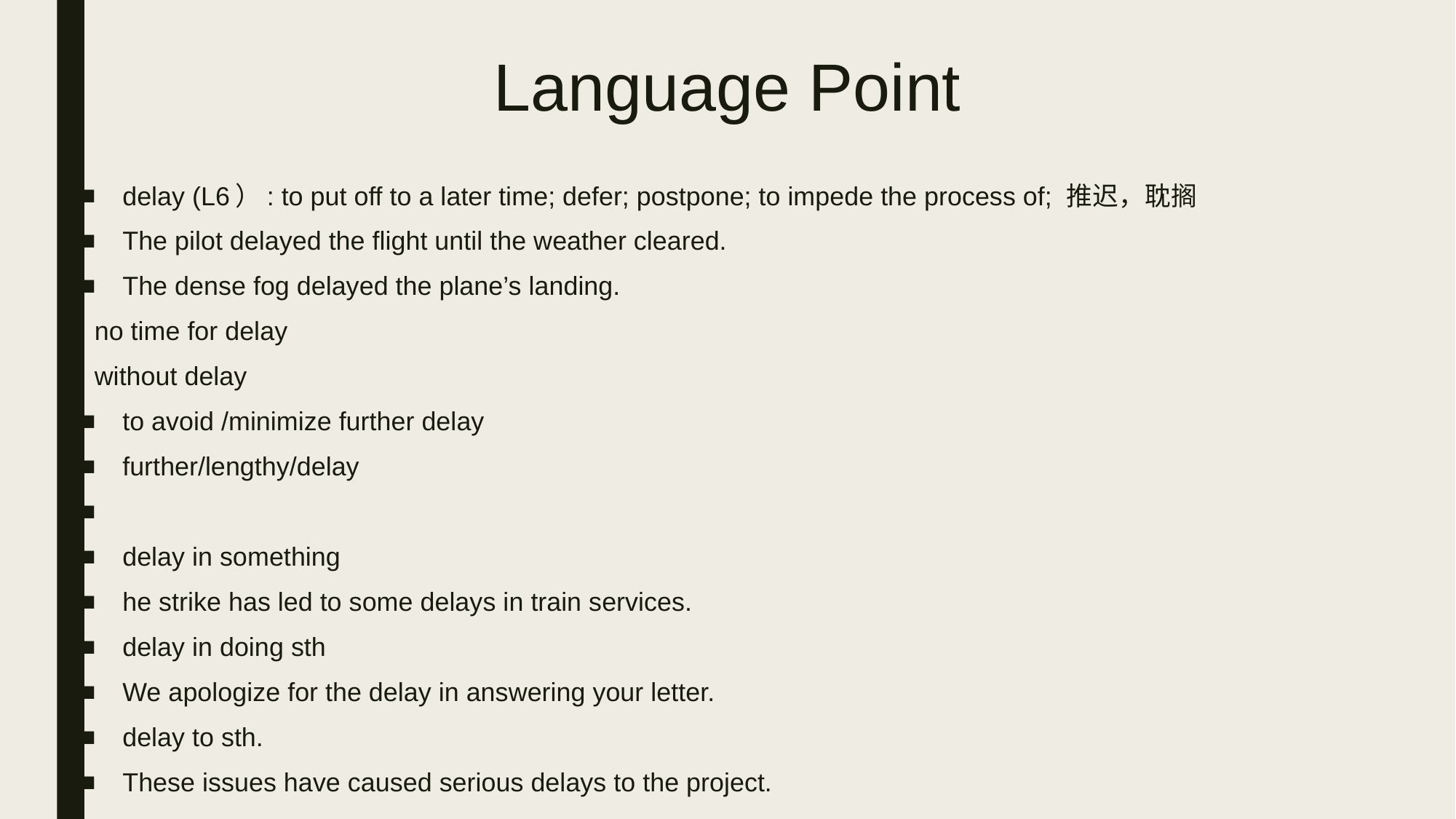

# Language Point
delay (L6）: to put off to a later time; defer; postpone; to impede the process of; 推迟，耽搁
The pilot delayed the flight until the weather cleared.
The dense fog delayed the plane’s landing.
  no time for delay
  without delay
to avoid /minimize further delay
further/lengthy/delay

delay in something
	he strike has led to some delays in train services.
delay in doing sth
	We apologize for the delay in answering your letter.
delay to sth.
	These issues have caused serious delays to the project.